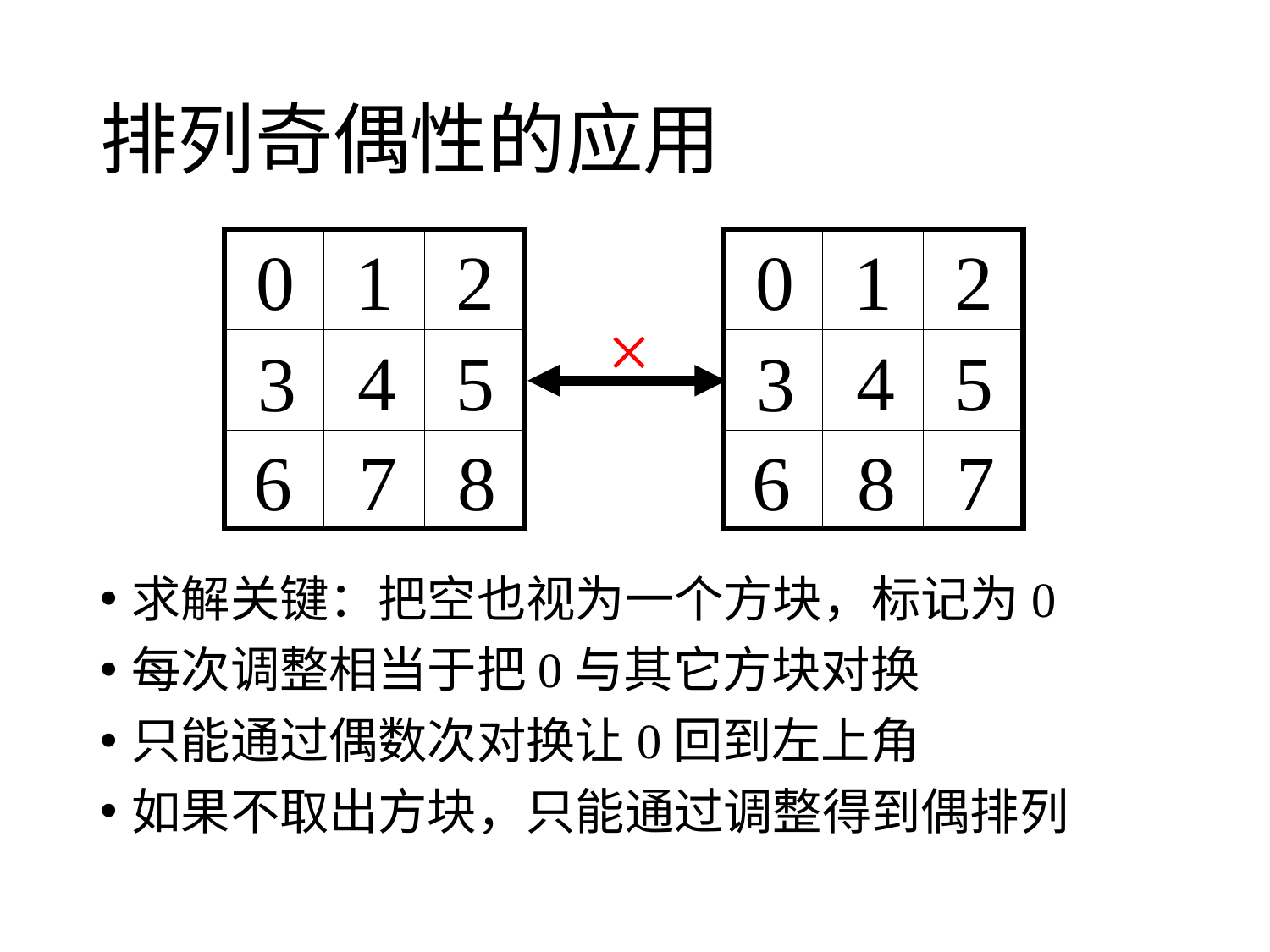

# 排列奇偶性的应用
0
1
2
0
1
2

×
4
4
5
5
3
3
8
7
7
8
6
6
求解关键：把空也视为一个方块，标记为0
每次调整相当于把0与其它方块对换
只能通过偶数次对换让0回到左上角
如果不取出方块，只能通过调整得到偶排列